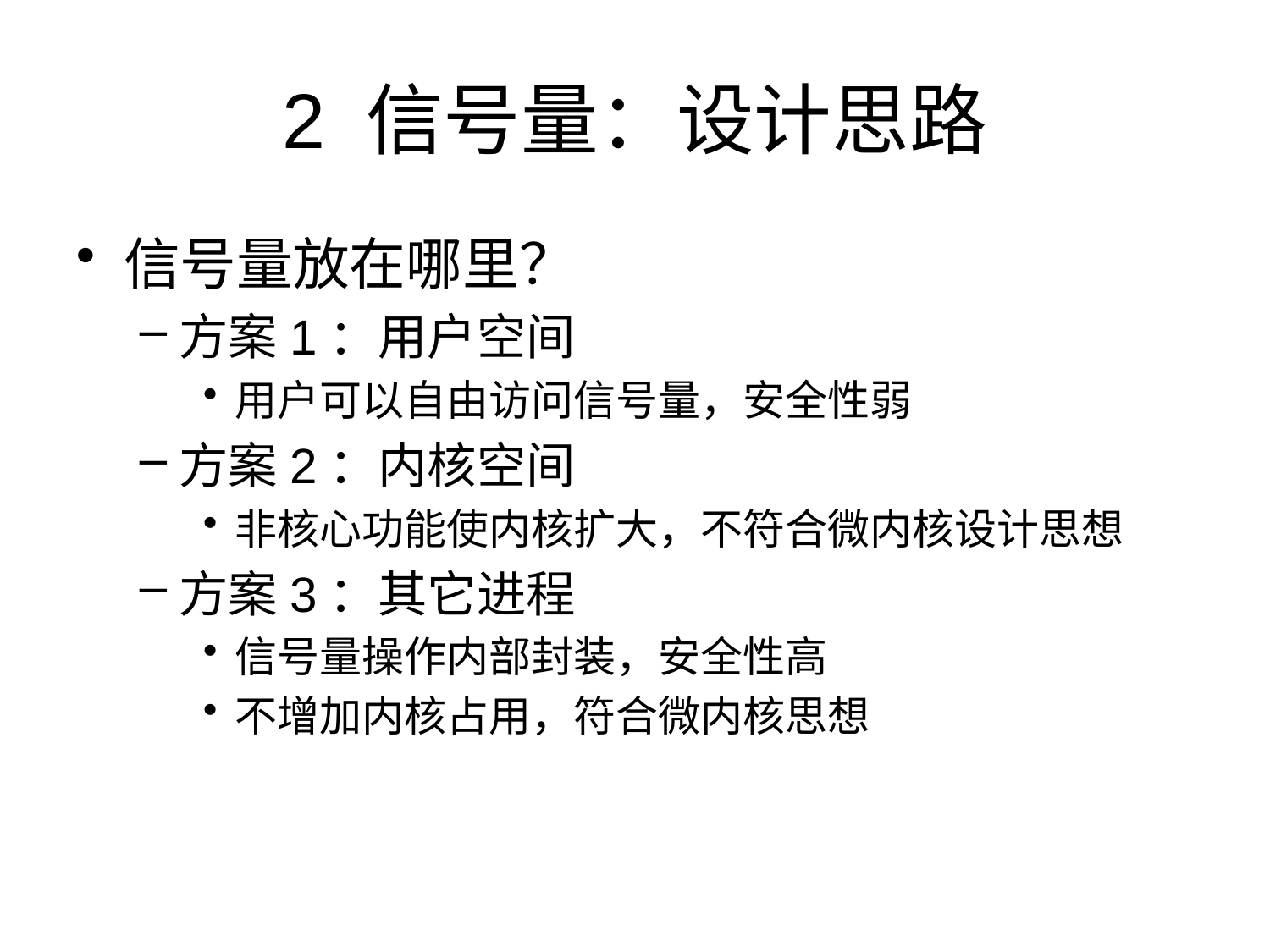

# 2 信号量：设计思路
信号量放在哪里？
方案1：用户空间
用户可以自由访问信号量，安全性弱
方案2：内核空间
非核心功能使内核扩大，不符合微内核设计思想
方案3：其它进程
信号量操作内部封装，安全性高
不增加内核占用，符合微内核思想